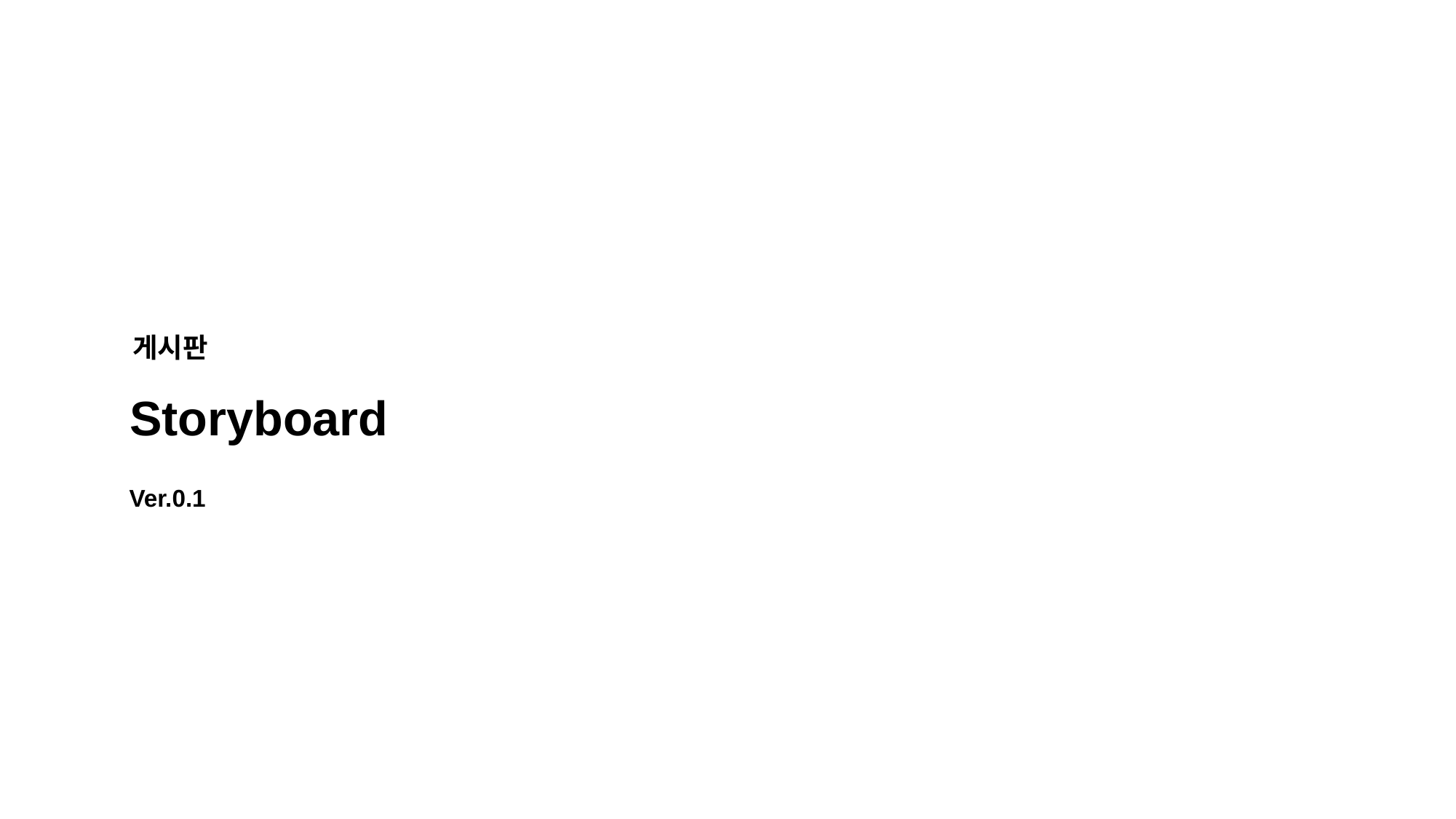

Cloud AML Flatform
게시판
Storyboard
Storyboard
Ver.0.1
Ver.0.1